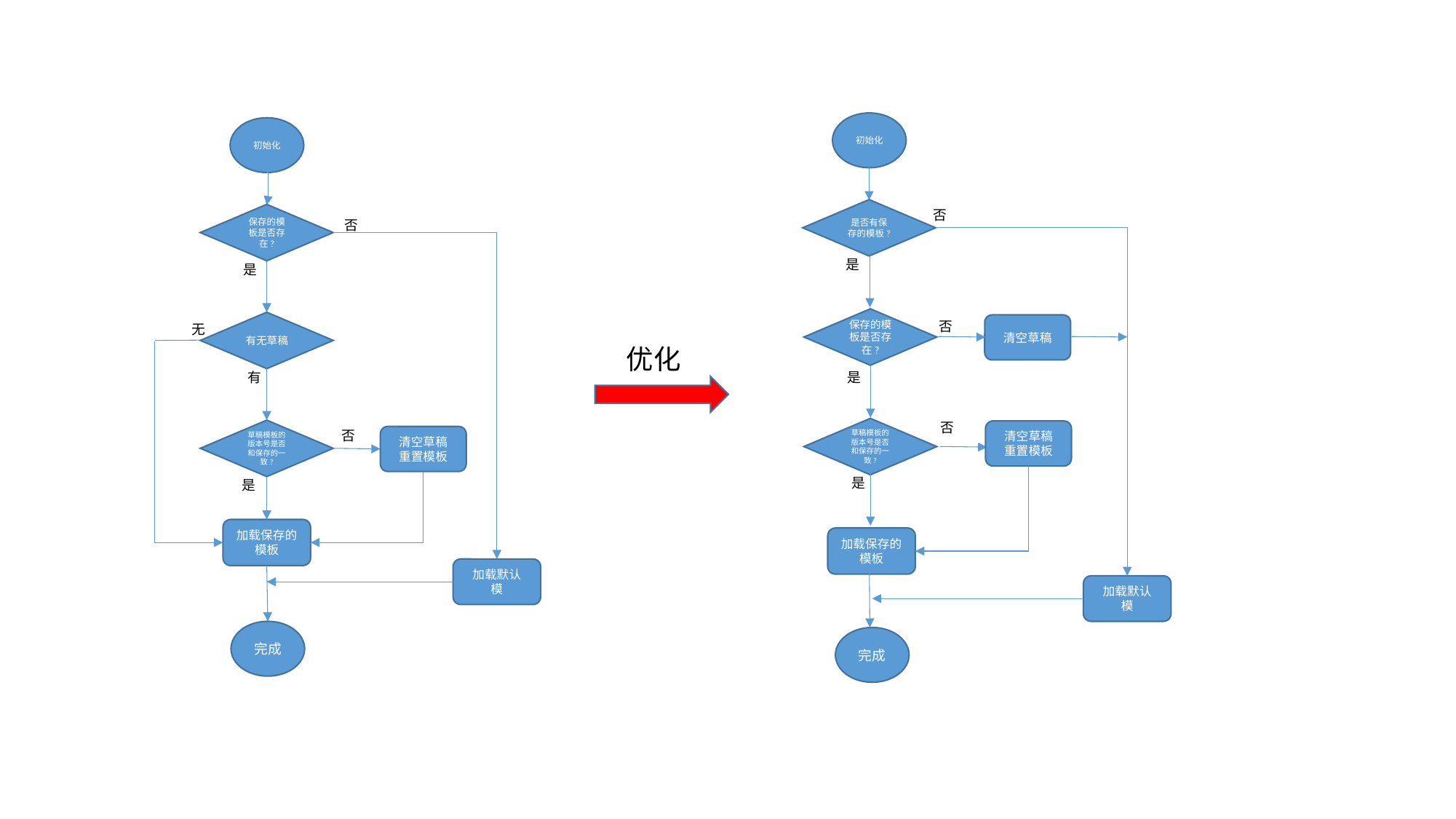

初始化
初始化
是否有保存的模板?
否
保存的模板是否存在?
否
是
是
保存的模板是否存在?
有无草稿
否
清空草稿
无
优化
是
有

否
草稿模板的版本号是否和保存的一致?
草稿模板的版本号是否和保存的一致?
清空草稿
重置模板
否
清空草稿
重置模板
是
是
加载保存的模板
加载保存的模板
加载默认
模
加载默认
模
完成
完成